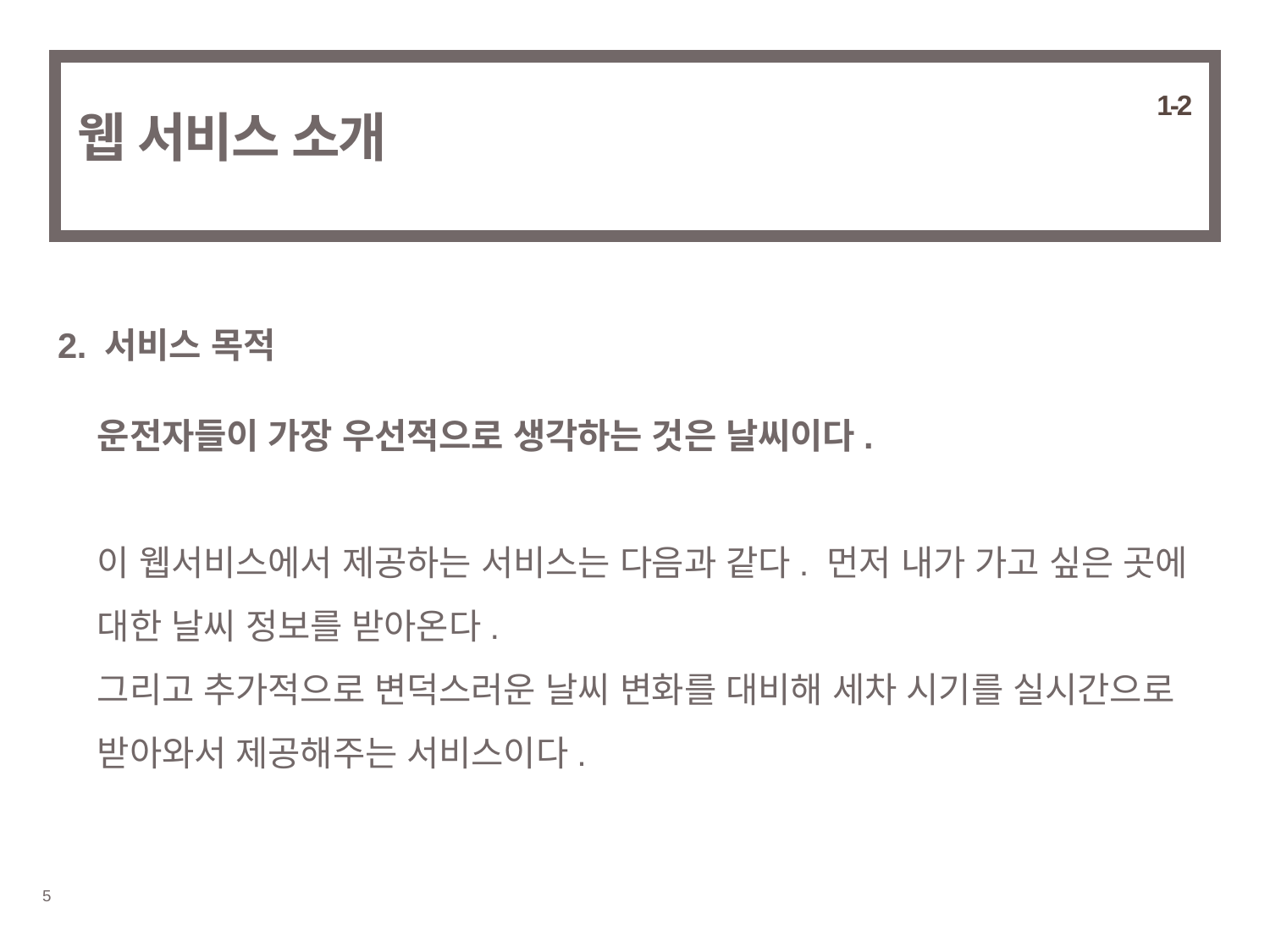

1-2

# 웹 서비스 소개
2. 서비스 목적

운전자들이 가장 우선적으로 생각하는 것은 날씨이다.

이 웹서비스에서 제공하는 서비스는 다음과 같다. 먼저 내가 가고 싶은 곳에
대한 날씨 정보를 받아온다.
그리고 추가적으로 변덕스러운 날씨 변화를 대비해 세차 시기를 실시간으로
받아와서 제공해주는 서비스이다.